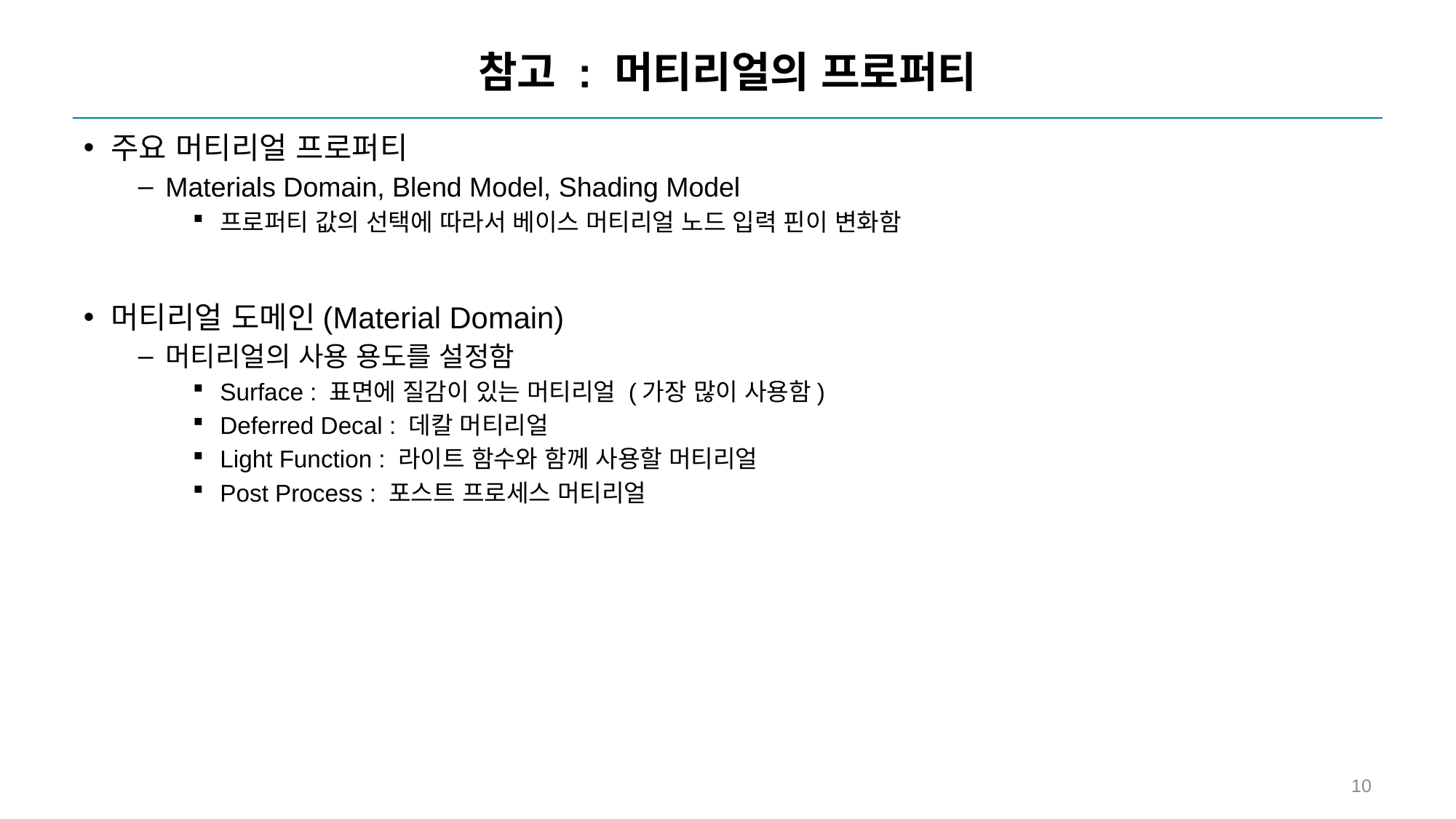

# 참고 : 머티리얼의 프로퍼티
주요 머티리얼 프로퍼티
Materials Domain, Blend Model, Shading Model
프로퍼티 값의 선택에 따라서 베이스 머티리얼 노드 입력 핀이 변화함

머티리얼 도메인(Material Domain)
머티리얼의 사용 용도를 설정함
Surface : 표면에 질감이 있는 머티리얼 (가장 많이 사용함)
Deferred Decal : 데칼 머티리얼
Light Function : 라이트 함수와 함께 사용할 머티리얼
Post Process : 포스트 프로세스 머티리얼

10